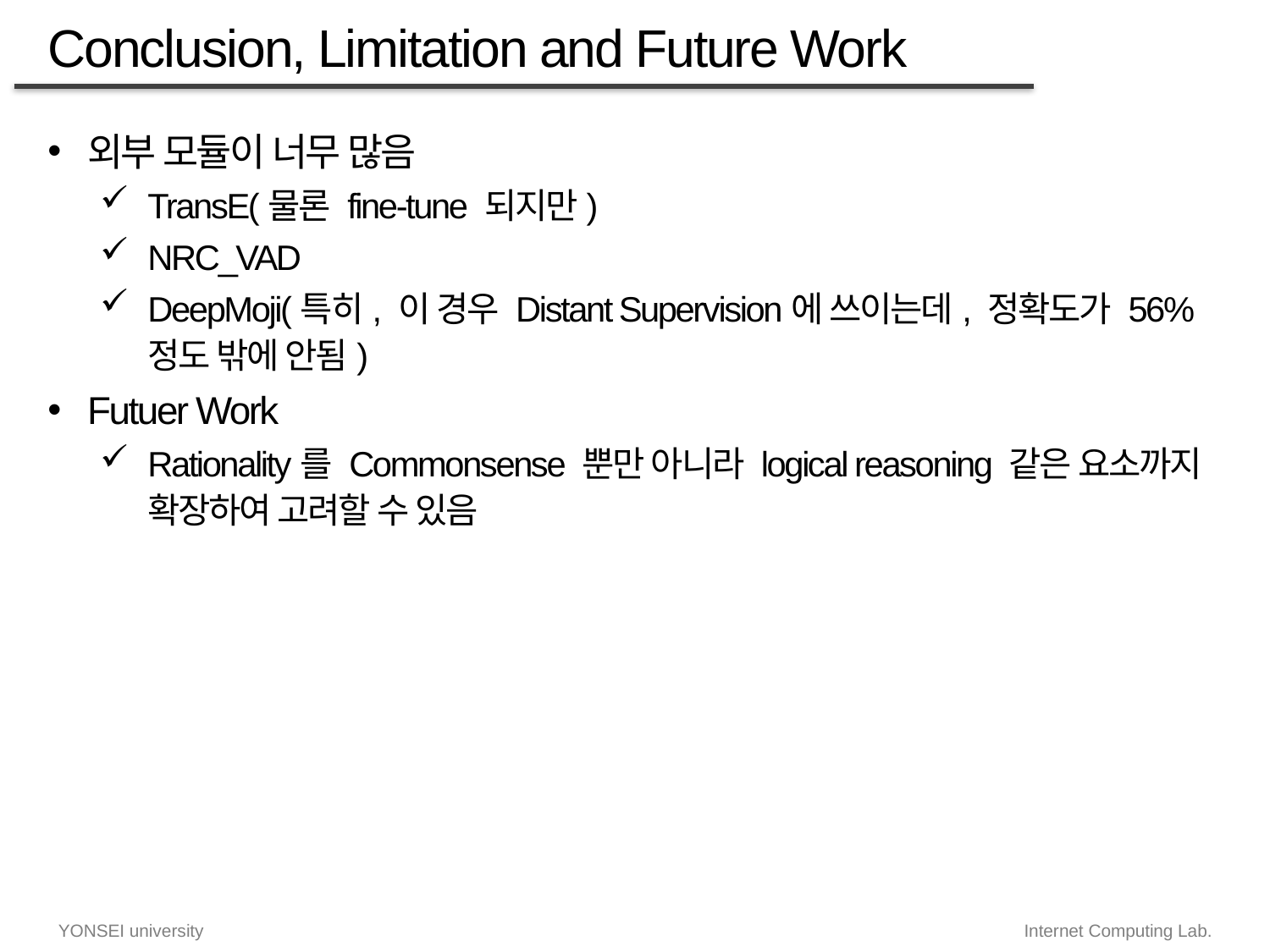

# Conclusion, Limitation and Future Work
외부 모듈이 너무 많음
TransE(물론 fine-tune 되지만)
NRC_VAD
DeepMoji(특히, 이 경우 Distant Supervision에 쓰이는데, 정확도가 56% 정도 밖에 안됨)
Futuer Work
Rationality를 Commonsense 뿐만 아니라 logical reasoning 같은 요소까지 확장하여 고려할 수 있음